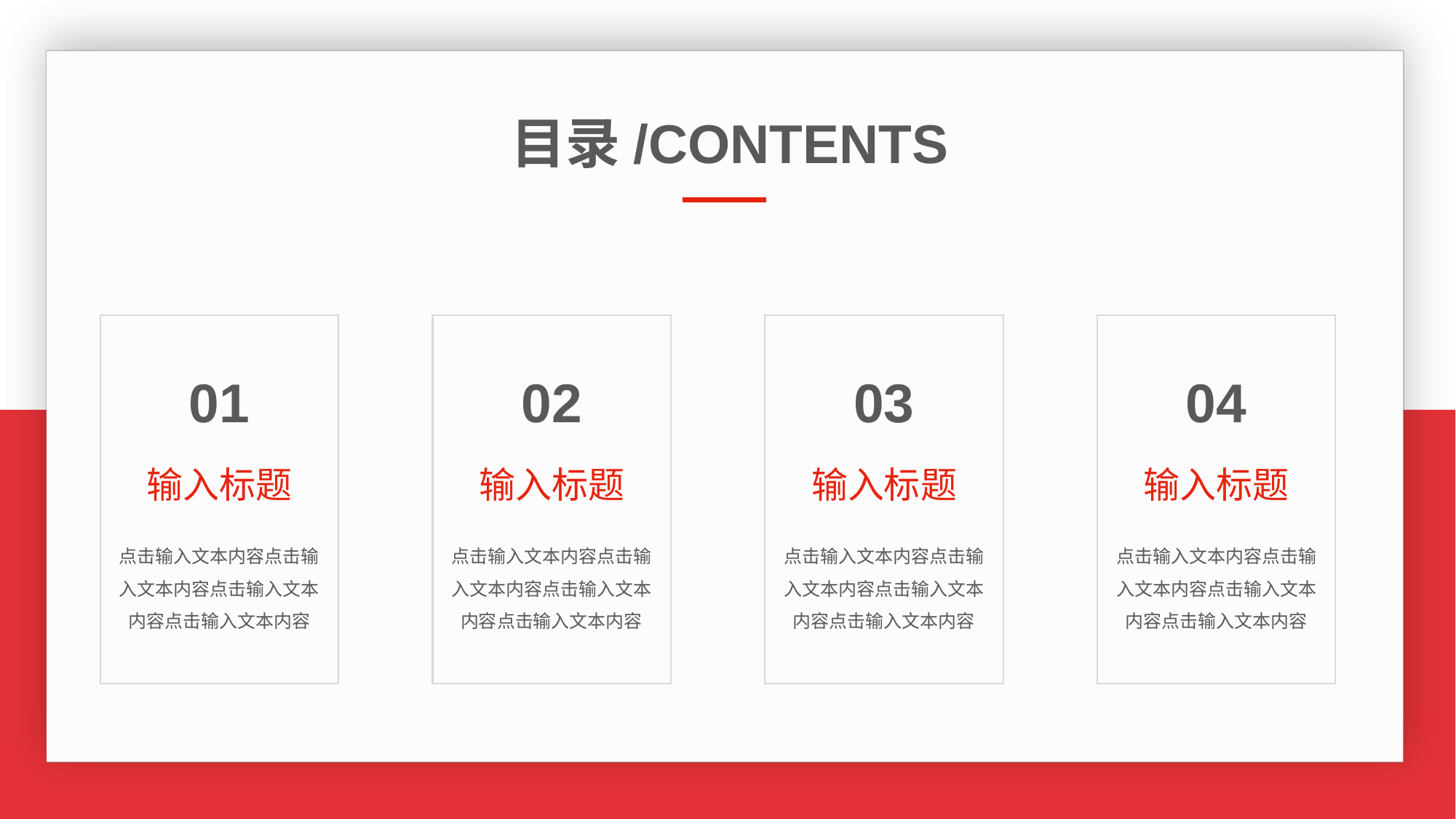

目录/CONTENTS

01
输入标题
点击输入文本内容点击输入文本内容点击输入文本内容点击输入文本内容

02
输入标题
点击输入文本内容点击输入文本内容点击输入文本内容点击输入文本内容

03
输入标题
点击输入文本内容点击输入文本内容点击输入文本内容点击输入文本内容

04
输入标题
点击输入文本内容点击输入文本内容点击输入文本内容点击输入文本内容